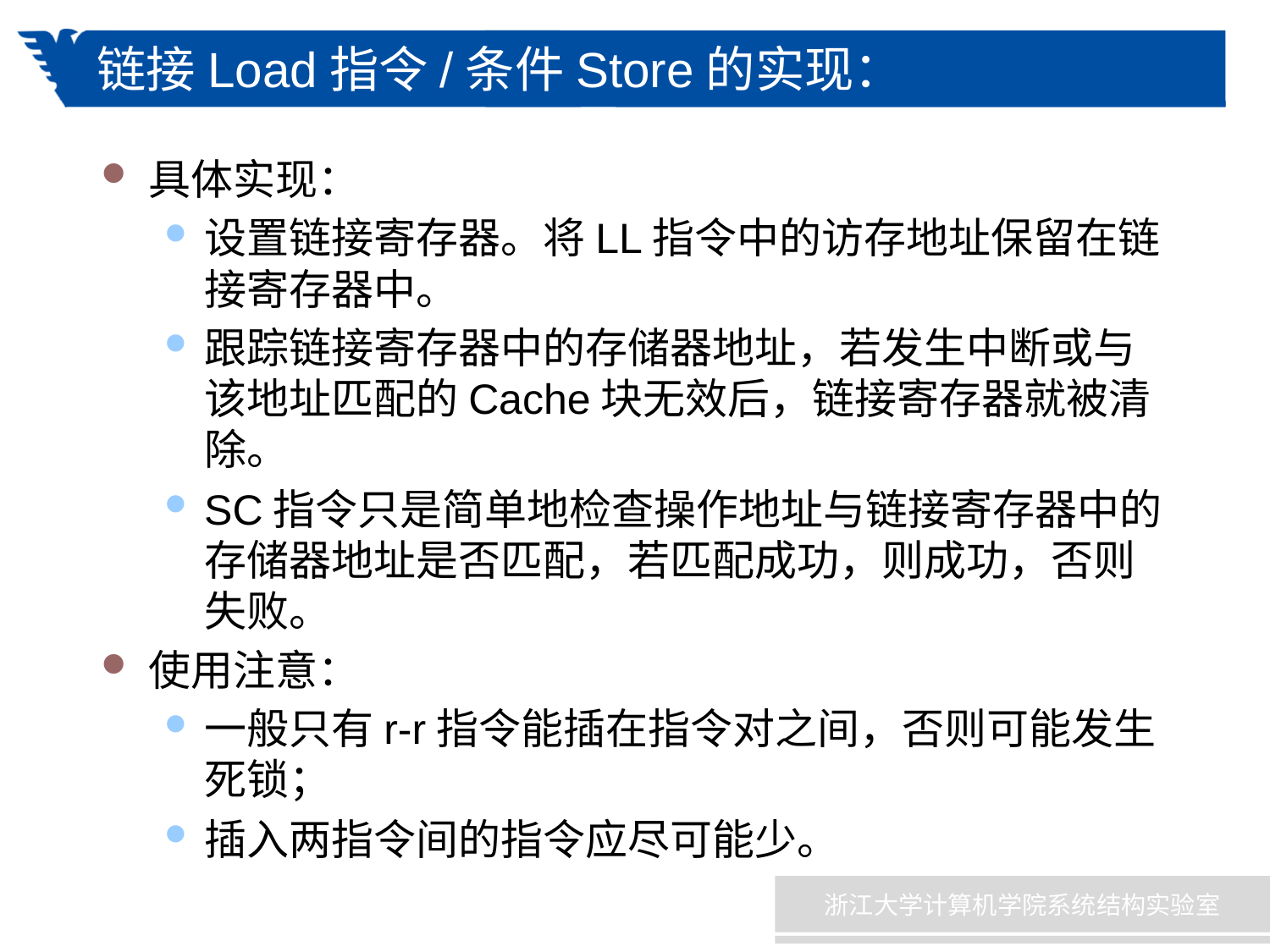

# 链接Load指令/条件Store的实现：
具体实现：
设置链接寄存器。将LL指令中的访存地址保留在链接寄存器中。
跟踪链接寄存器中的存储器地址，若发生中断或与该地址匹配的Cache块无效后，链接寄存器就被清除。
SC指令只是简单地检查操作地址与链接寄存器中的存储器地址是否匹配，若匹配成功，则成功，否则失败。
使用注意：
一般只有r-r指令能插在指令对之间，否则可能发生死锁；
插入两指令间的指令应尽可能少。